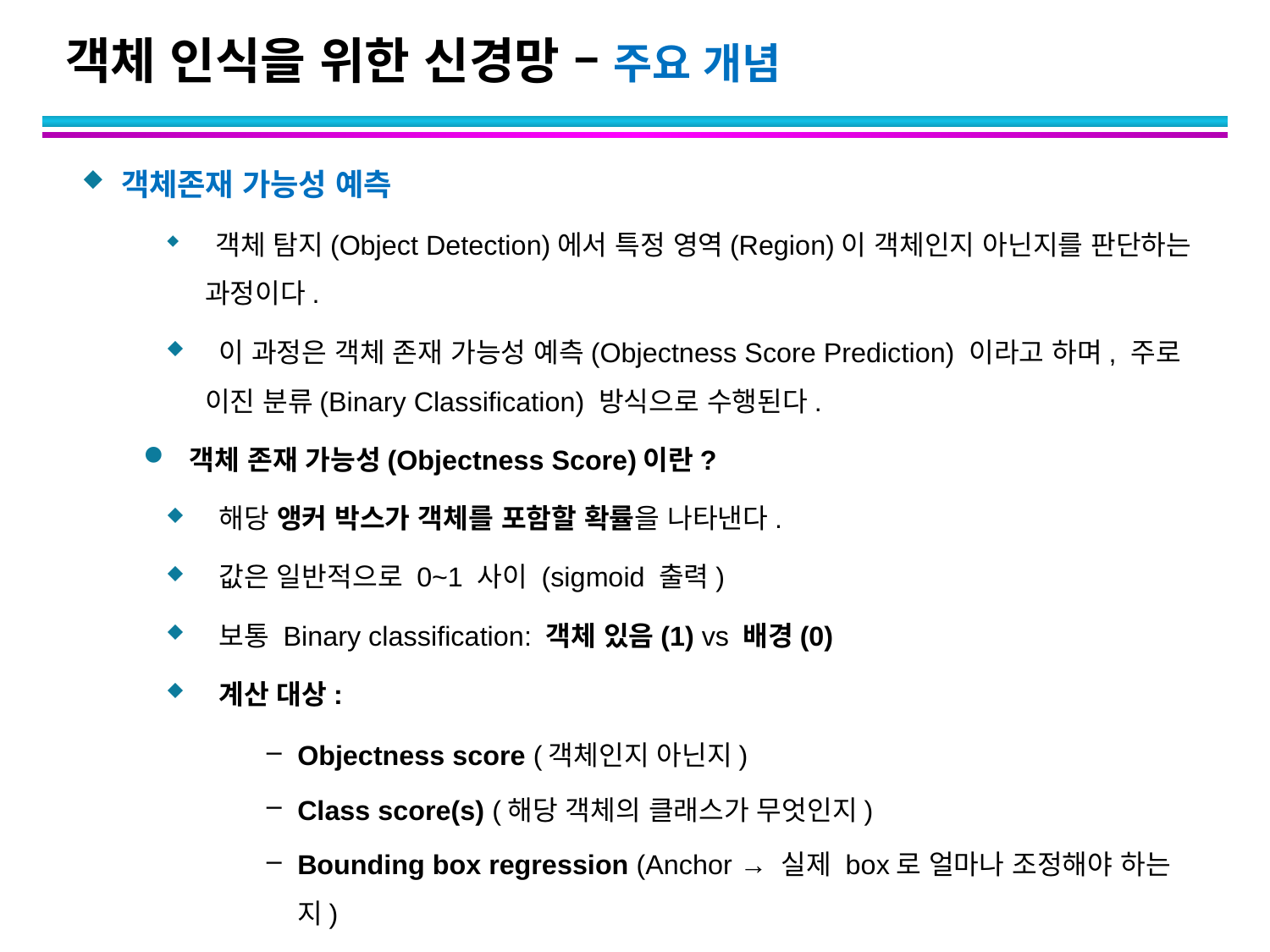

# 객체 인식을 위한 신경망 – 주요 개념
객체존재 가능성 예측
 객체 탐지(Object Detection)에서 특정 영역(Region)이 객체인지 아닌지를 판단하는 과정이다.
 이 과정은 객체 존재 가능성 예측(Objectness Score Prediction) 이라고 하며, 주로 이진 분류(Binary Classification) 방식으로 수행된다.
객체 존재 가능성(Objectness Score)이란?
 해당 앵커 박스가 객체를 포함할 확률을 나타낸다.
 값은 일반적으로 0~1 사이 (sigmoid 출력)
 보통 Binary classification: 객체 있음(1) vs 배경(0)
 계산 대상:
Objectness score (객체인지 아닌지)
Class score(s) (해당 객체의 클래스가 무엇인지)
Bounding box regression (Anchor → 실제 box로 얼마나 조정해야 하는지)